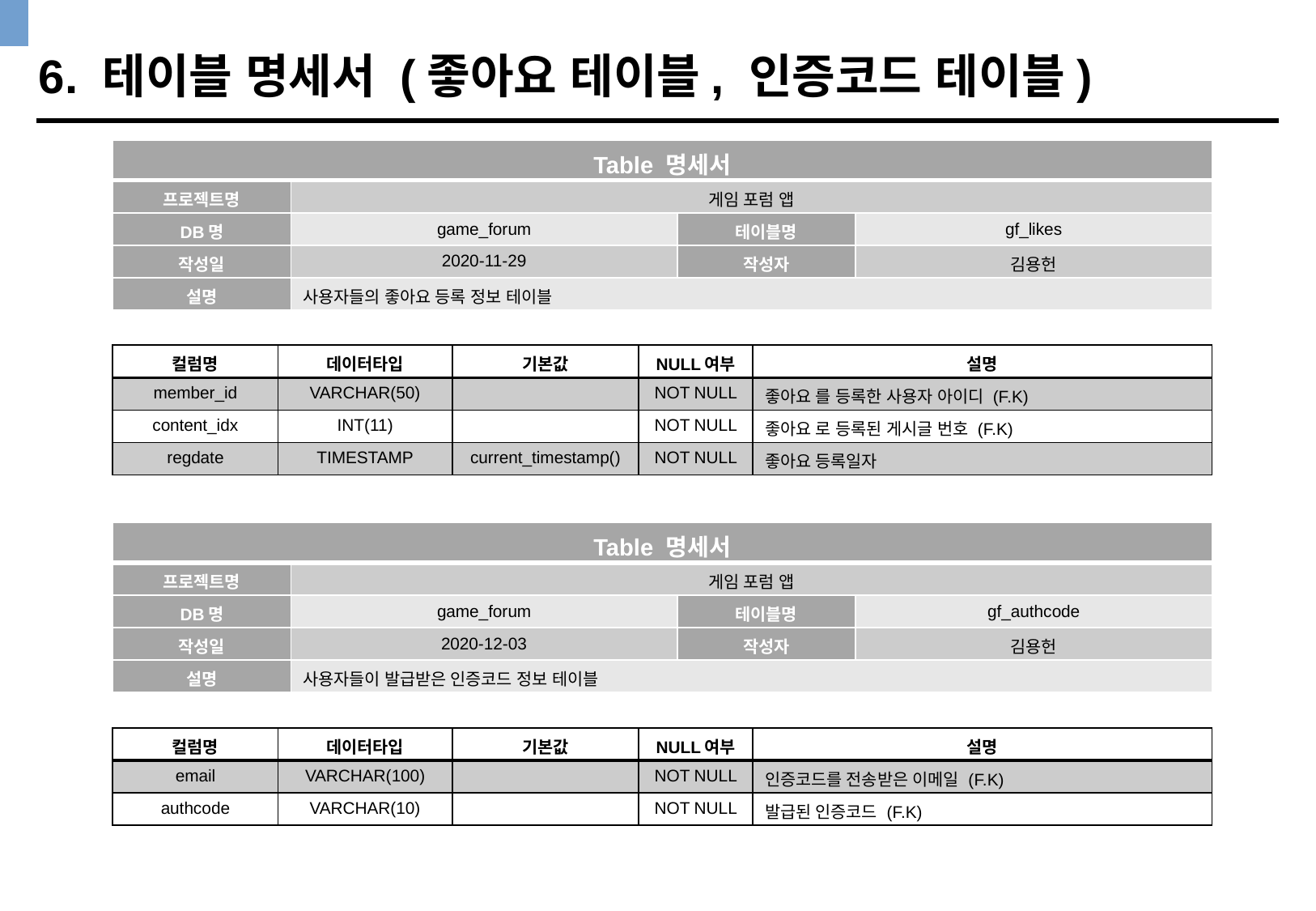

6. 테이블 명세서 (좋아요 테이블, 인증코드 테이블)
| Table 명세서 |  |  |  |
| --- | --- | --- | --- |
| 프로젝트명 | 게임 포럼 앱 |  |  |
| DB명 | game\_forum | 테이블명 | gf\_likes |
| 작성일 | 2020-11-29 | 작성자 | 김용헌 |
| 설명 | 사용자들의 좋아요 등록 정보 테이블 |  |  |
| 컬럼명 | 데이터타입 | 기본값 | NULL여부 | 설명 |
| --- | --- | --- | --- | --- |
| member\_id | VARCHAR(50) |  | NOT NULL | 좋아요 를 등록한 사용자 아이디 (F.K) |
| content\_idx | INT(11) |  | NOT NULL | 좋아요 로 등록된 게시글 번호 (F.K) |
| regdate | TIMESTAMP | current\_timestamp() | NOT NULL | 좋아요 등록일자 |
| Table 명세서 |  |  |  |
| --- | --- | --- | --- |
| 프로젝트명 | 게임 포럼 앱 |  |  |
| DB명 | game\_forum | 테이블명 | gf\_authcode |
| 작성일 | 2020-12-03 | 작성자 | 김용헌 |
| 설명 | 사용자들이 발급받은 인증코드 정보 테이블 |  |  |
| 컬럼명 | 데이터타입 | 기본값 | NULL여부 | 설명 |
| --- | --- | --- | --- | --- |
| email | VARCHAR(100) |  | NOT NULL | 인증코드를 전송받은 이메일 (F.K) |
| authcode | VARCHAR(10) |  | NOT NULL | 발급된 인증코드 (F.K) |